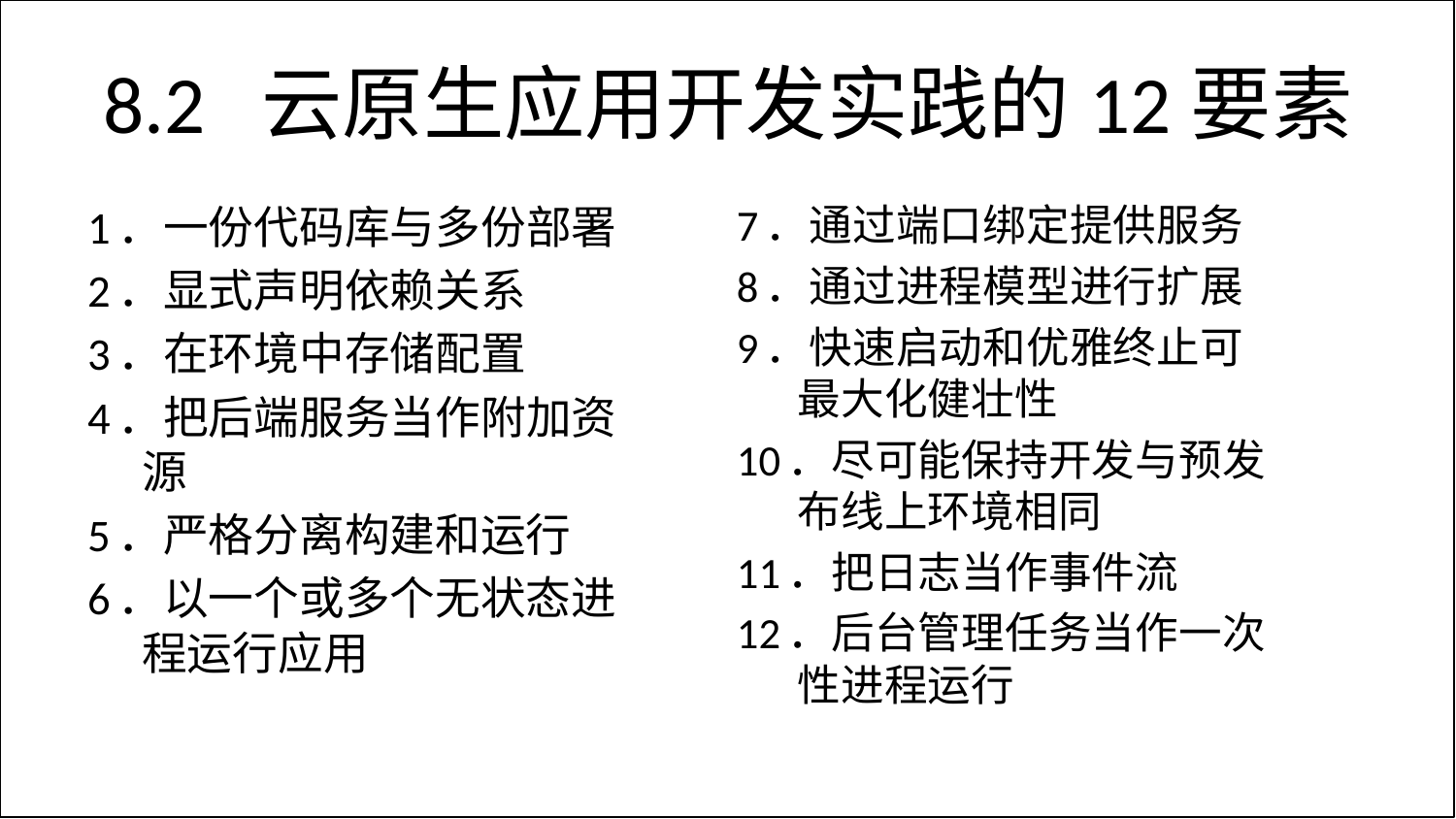

# 8.2  云原生应用开发实践的12要素
1．一份代码库与多份部署
2．显式声明依赖关系
3．在环境中存储配置
4．把后端服务当作附加资源
5．严格分离构建和运行
6．以一个或多个无状态进程运行应用

7．通过端口绑定提供服务
8．通过进程模型进行扩展
9．快速启动和优雅终止可最大化健壮性
10．尽可能保持开发与预发布线上环境相同
11．把日志当作事件流
12．后台管理任务当作一次性进程运行